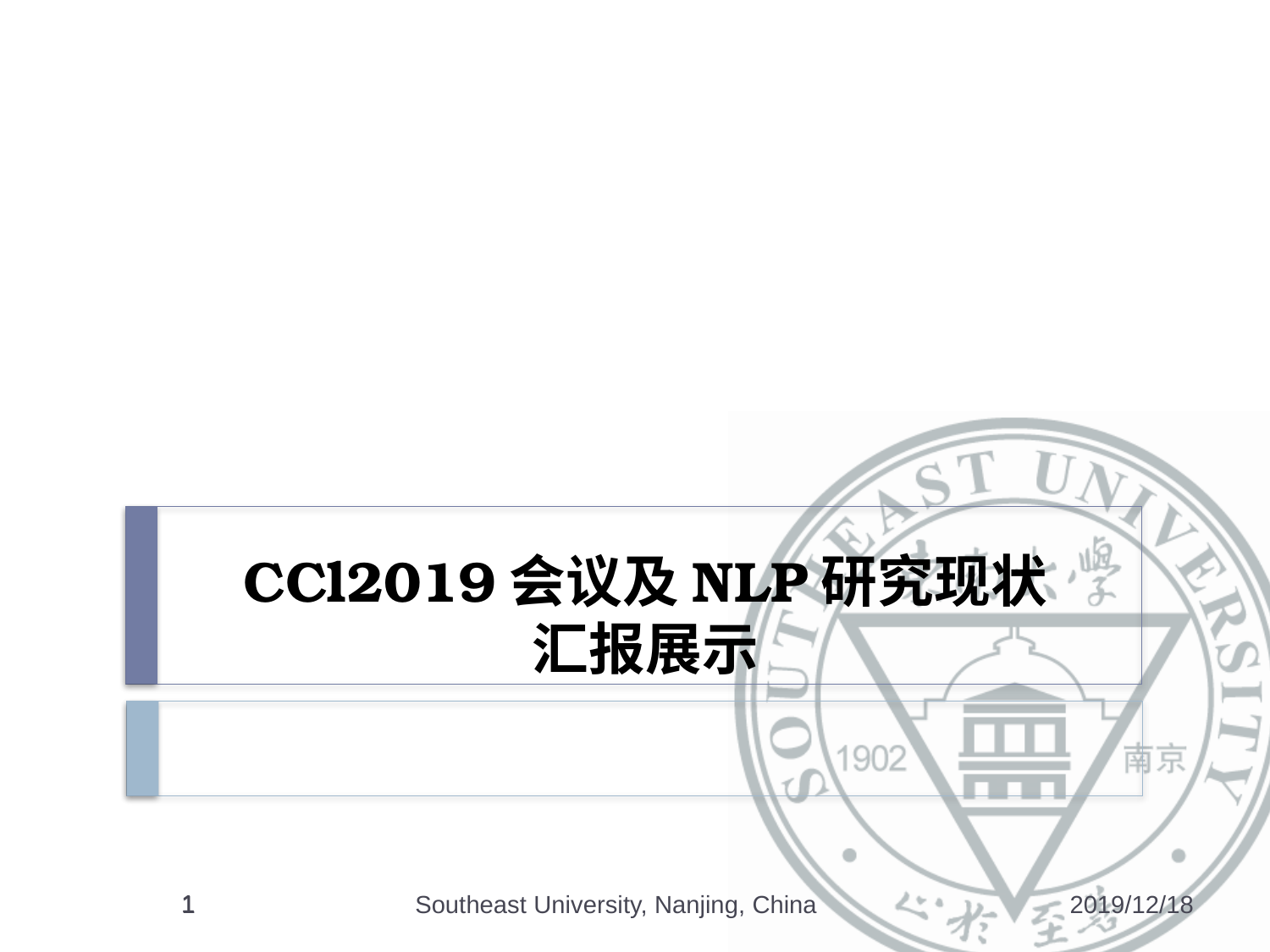

# CCl2019会议及NLP研究现状 汇报展示
1
1
Southeast University, Nanjing, China
2019/12/18